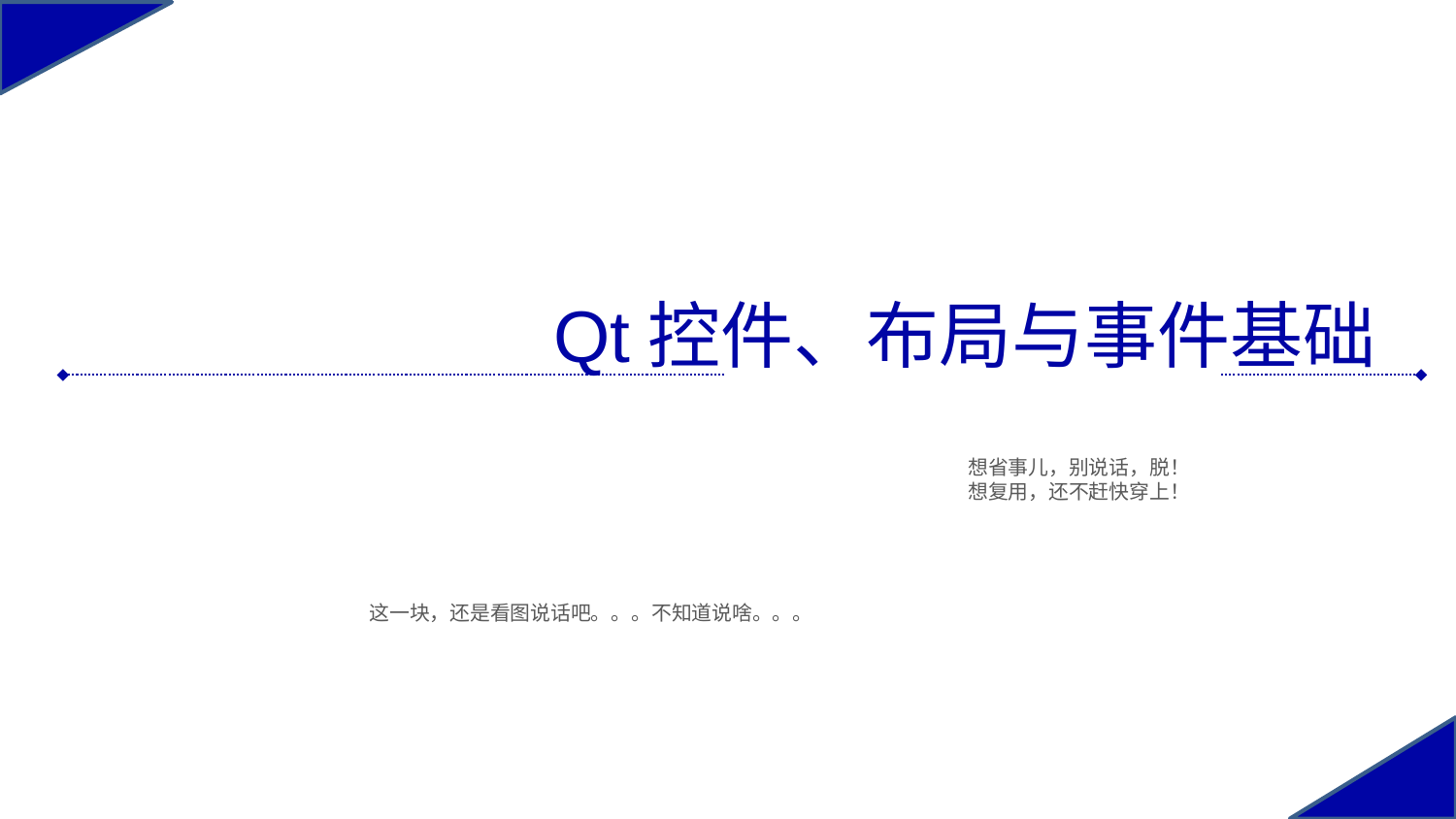

Qt控件、布局与事件基础
想省事儿，别说话，脱！
想复用，还不赶快穿上！
这一块，还是看图说话吧。。。不知道说啥。。。